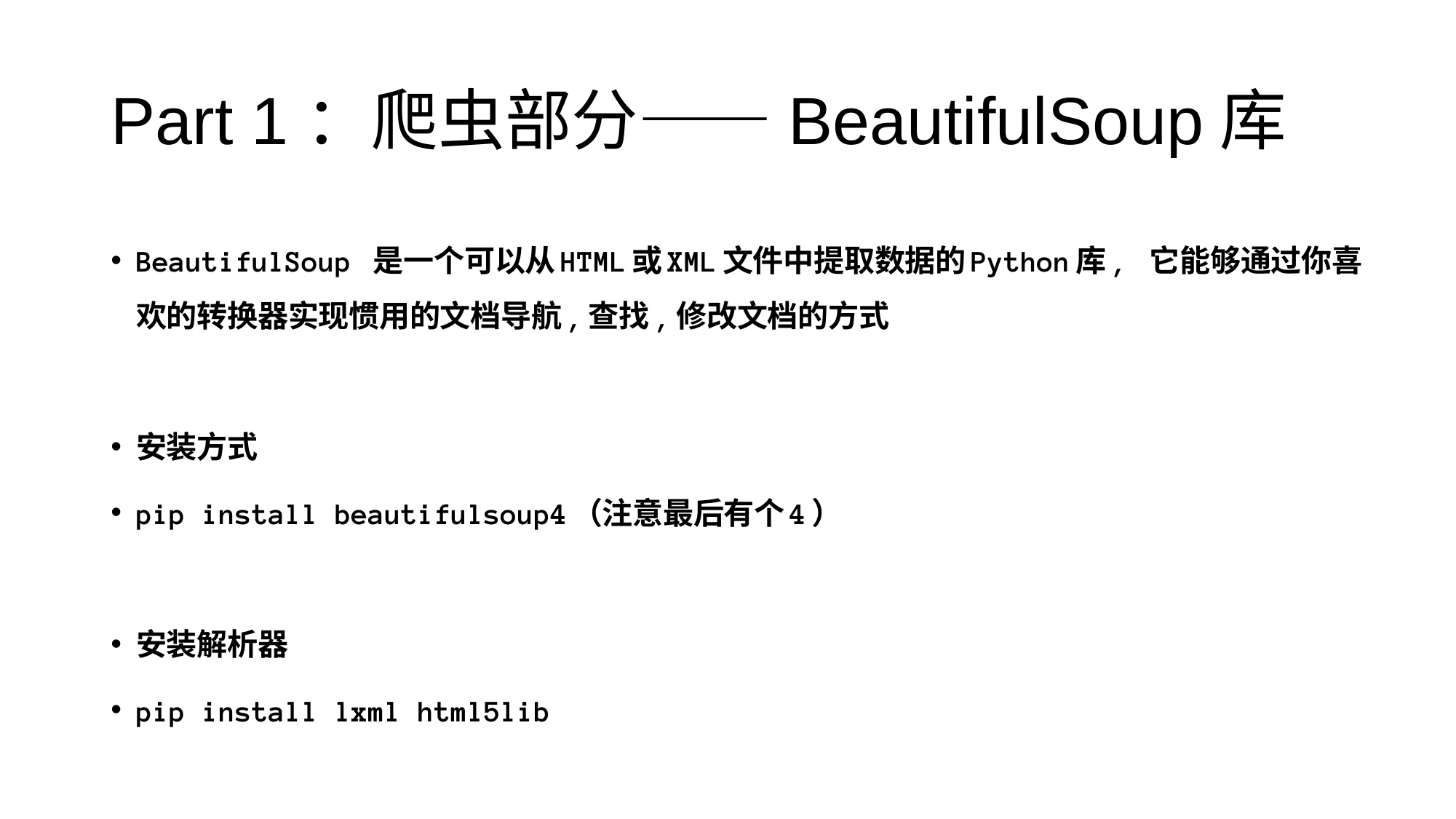

# Part 1：爬虫部分——BeautifulSoup库
BeautifulSoup 是一个可以从HTML或XML文件中提取数据的Python库, 它能够通过你喜欢的转换器实现惯用的文档导航,查找,修改文档的方式

安装方式
pip install beautifulsoup4（注意最后有个4）

安装解析器
pip install lxml html5lib